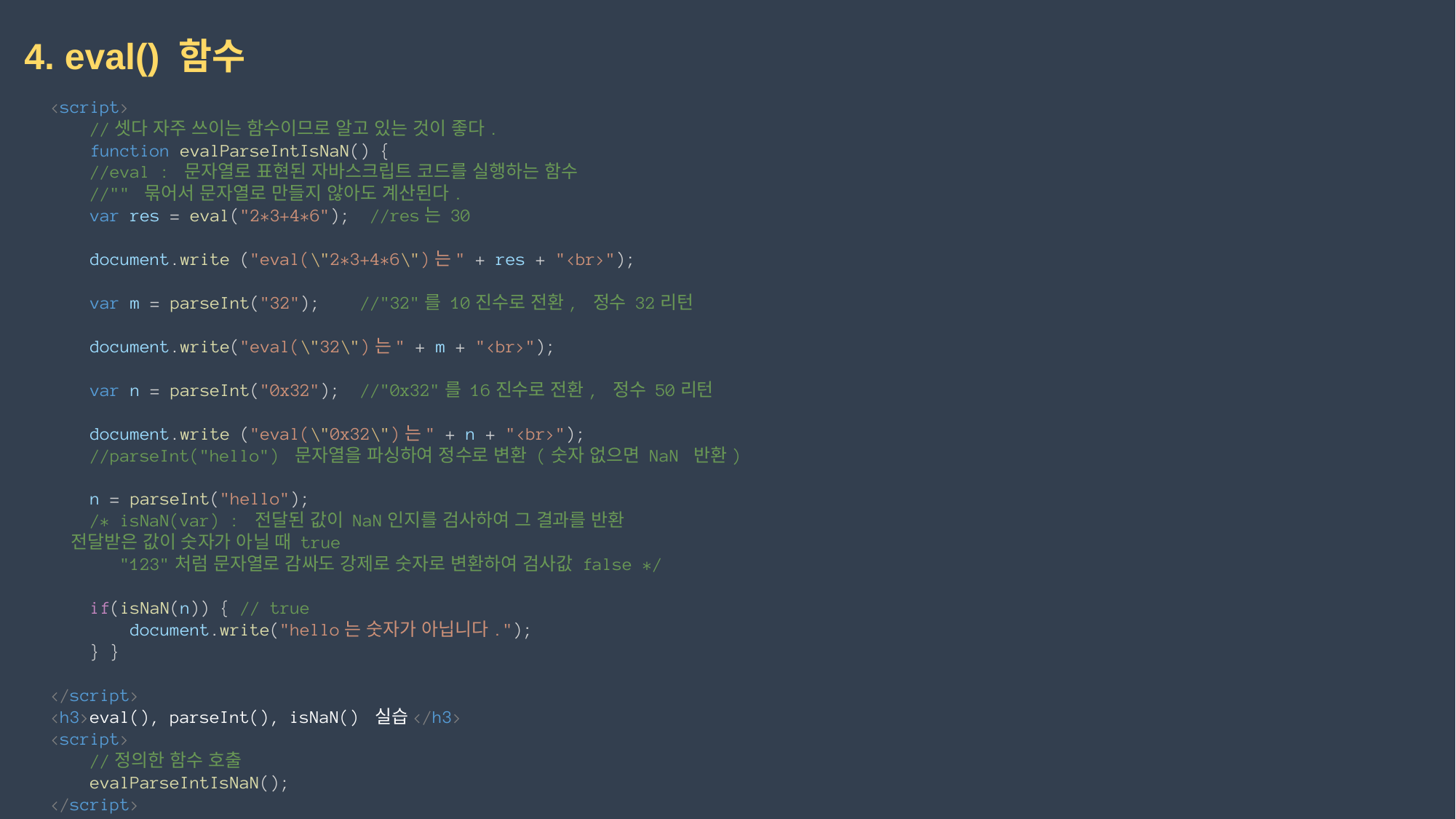

4. eval() 함수
    <script>
        //셋다 자주 쓰이는 함수이므로 알고 있는 것이 좋다.
        function evalParseIntIsNaN() {
        //eval : 문자열로 표현된 자바스크립트 코드를 실행하는 함수
        //"" 묶어서 문자열로 만들지 않아도 계산된다.
        var res = eval("2*3+4*6");  //res는 30
        document.write ("eval(\"2*3+4*6\")는" + res + "<br>");
        var m = parseInt("32");    //"32"를 10진수로 전환, 정수 32리턴
        document.write("eval(\"32\")는" + m + "<br>");
        var n = parseInt("0x32");  //"0x32"를 16진수로 전환, 정수 50리턴
        document.write ("eval(\"0x32\")는" + n + "<br>");
        //parseInt("hello") 문자열을 파싱하여 정수로 변환 (숫자 없으면 NaN 반환)
        n = parseInt("hello");
        /* isNaN(var) : 전달된 값이 NaN인지를 검사하여 그 결과를 반환
           전달받은 값이 숫자가 아닐 때 true
           "123"처럼 문자열로 감싸도 강제로 숫자로 변환하여 검사값 false */
        if(isNaN(n)) { // true
            document.write("hello는 숫자가 아닙니다.");
        } }

    </script>
    <h3>eval(), parseInt(), isNaN() 실습</h3>
    <script>
        //정의한 함수 호출
        evalParseIntIsNaN();
    </script>

2023-03-03
권민지